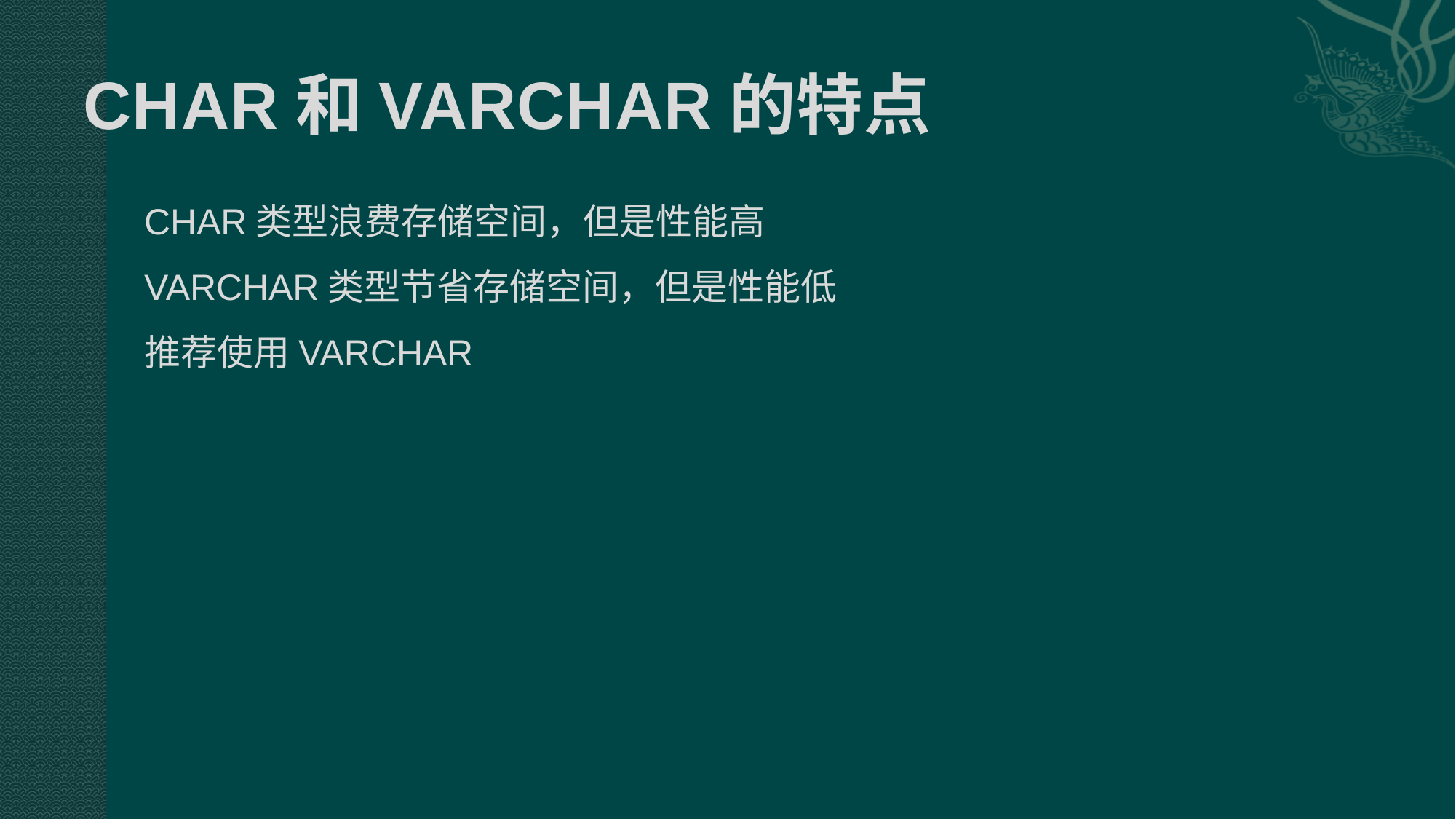

# CHAR和VARCHAR的特点
CHAR类型浪费存储空间，但是性能高
VARCHAR类型节省存储空间，但是性能低
推荐使用VARCHAR